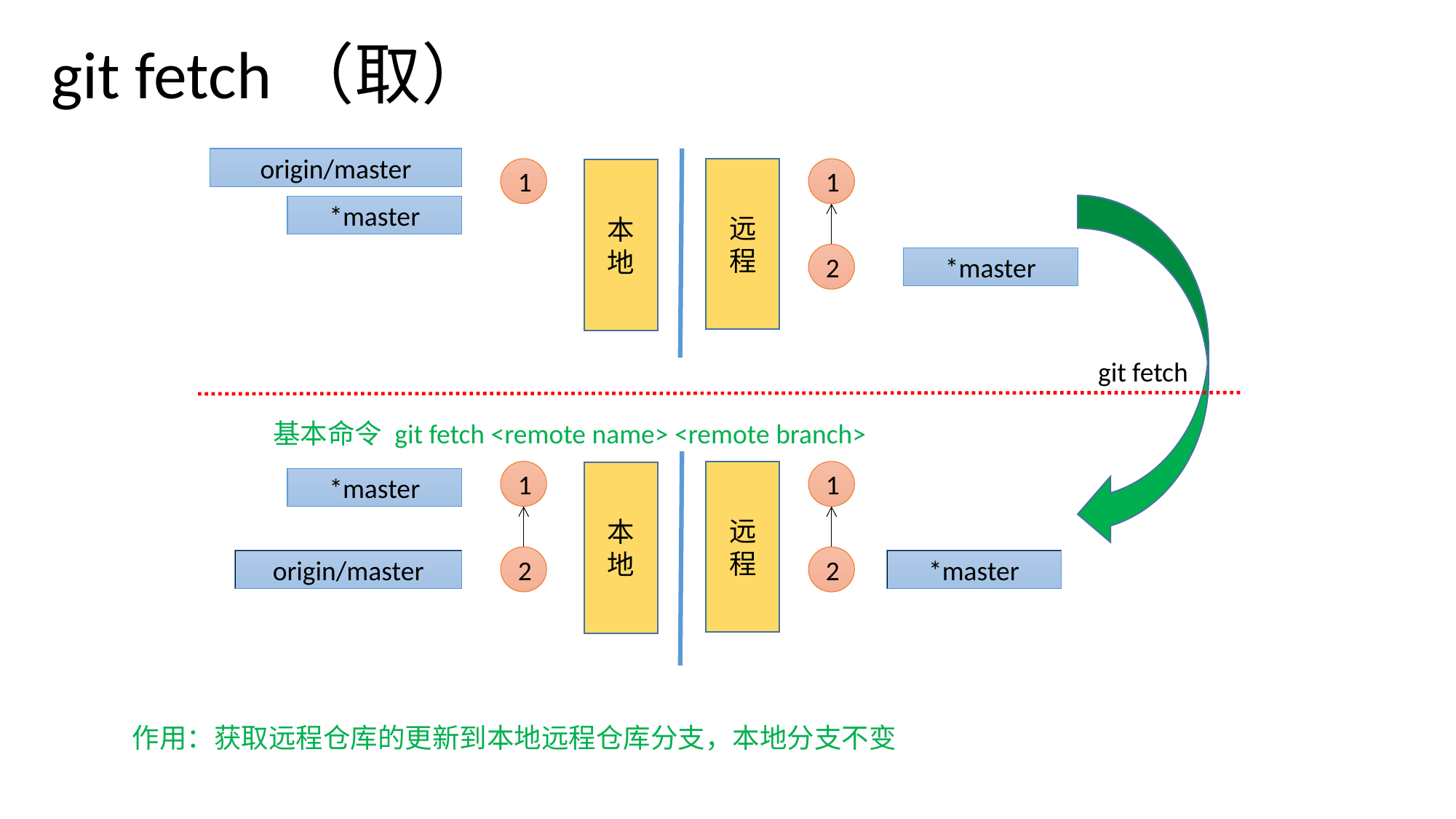

# git fetch（取）
origin/master
1
*master
远程
1
2
*master
本地
1
*master
2
origin/master
远程
1
2
*master
本地
git fetch
 基本命令 git fetch <remote name> <remote branch>
作用：获取远程仓库的更新到本地远程仓库分支，本地分支不变